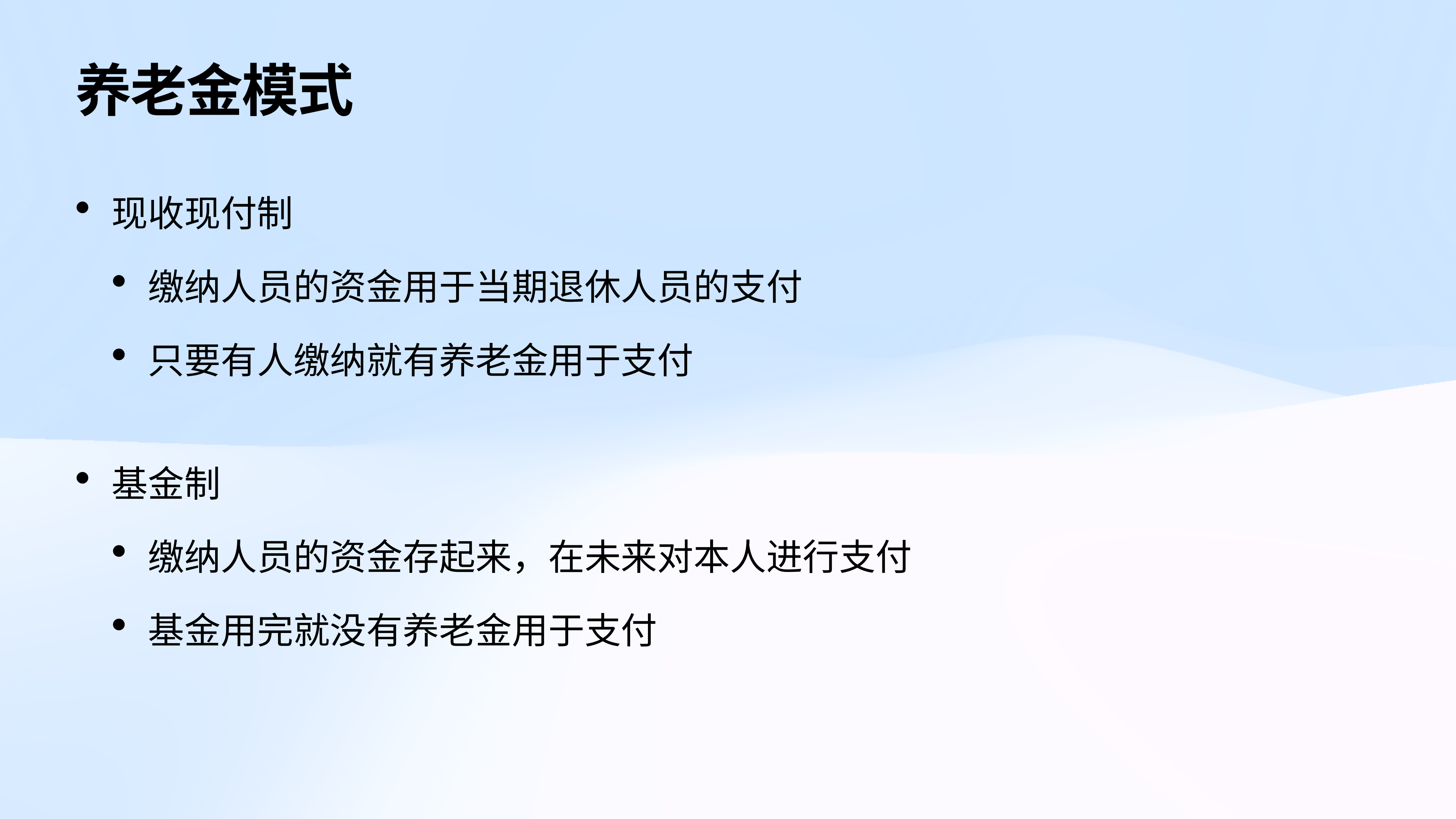

# 养老金模式
现收现付制
缴纳人员的资金用于当期退休人员的支付
只要有人缴纳就有养老金用于支付

基金制
缴纳人员的资金存起来，在未来对本人进行支付
基金用完就没有养老金用于支付